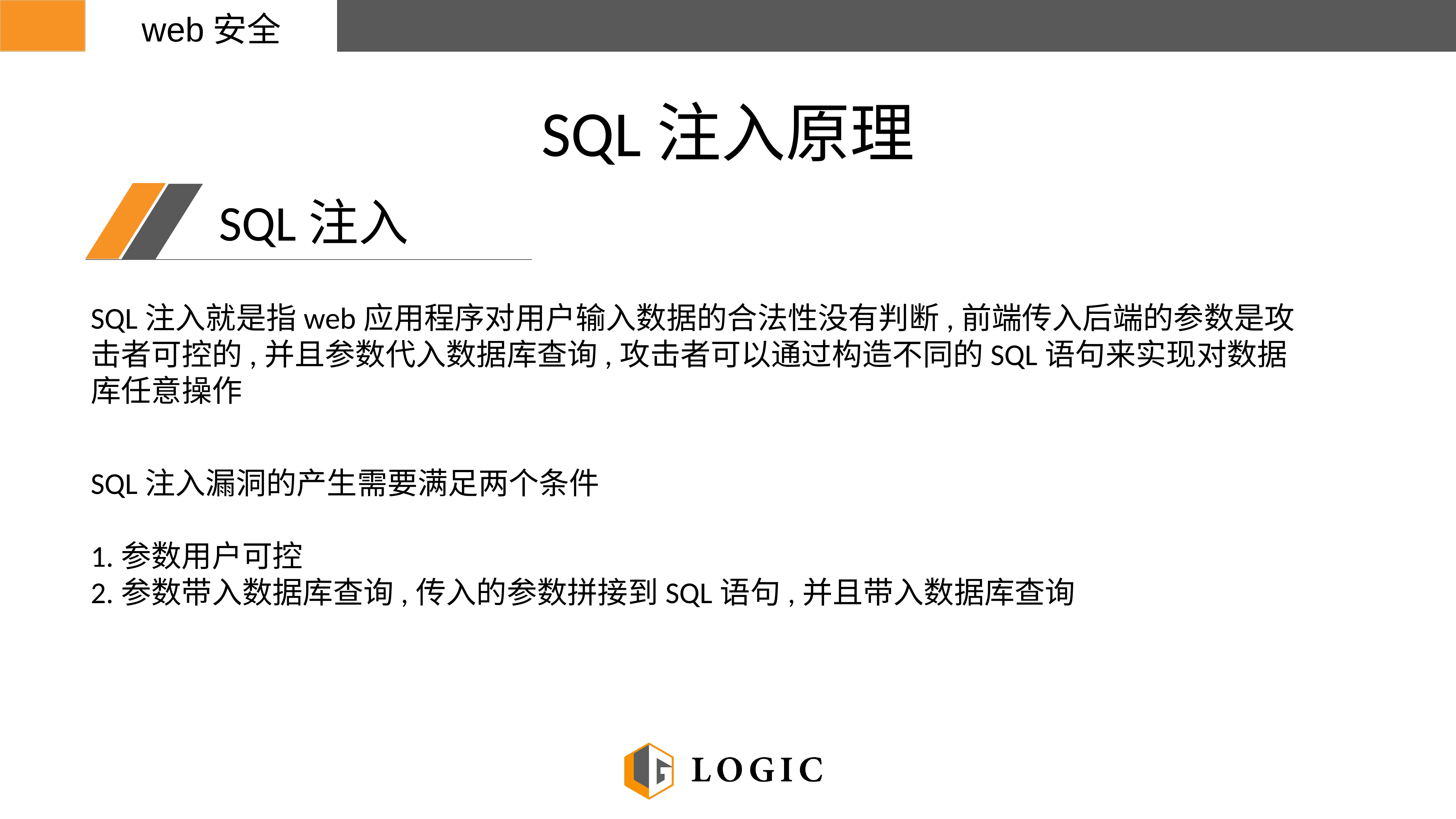

web安全
SQL注入原理

SQL注入
SQL注入就是指web应用程序对用户输入数据的合法性没有判断,前端传入后端的参数是攻击者可控的,并且参数代入数据库查询,攻击者可以通过构造不同的SQL语句来实现对数据库任意操作
SQL注入漏洞的产生需要满足两个条件

1.参数用户可控
2.参数带入数据库查询,传入的参数拼接到SQL语句,并且带入数据库查询